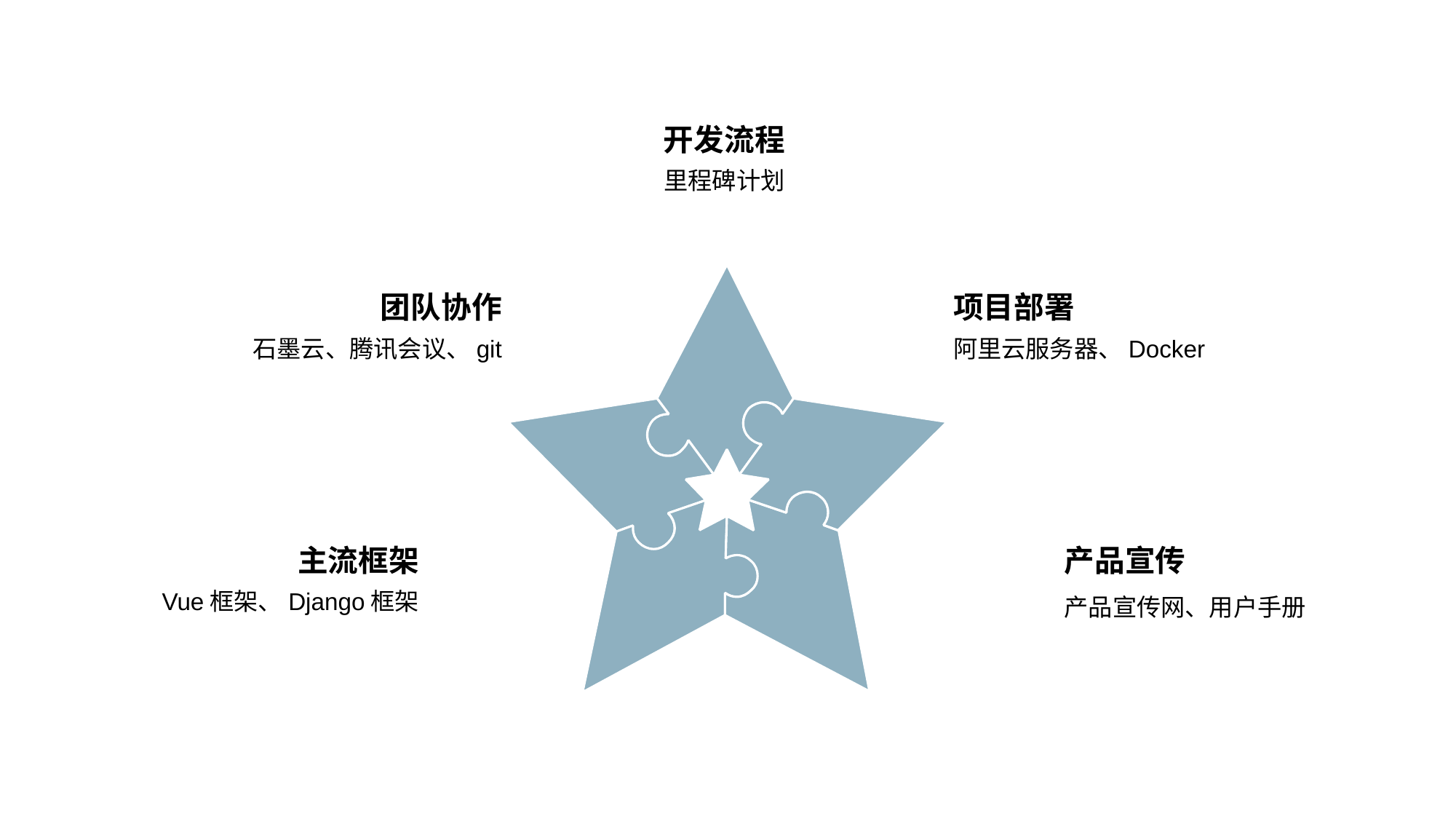

开发流程
里程碑计划
团队协作
石墨云、腾讯会议、git

项目部署
阿里云服务器、Docker
主流框架
Vue框架、Django框架
产品宣传
产品宣传网、用户手册